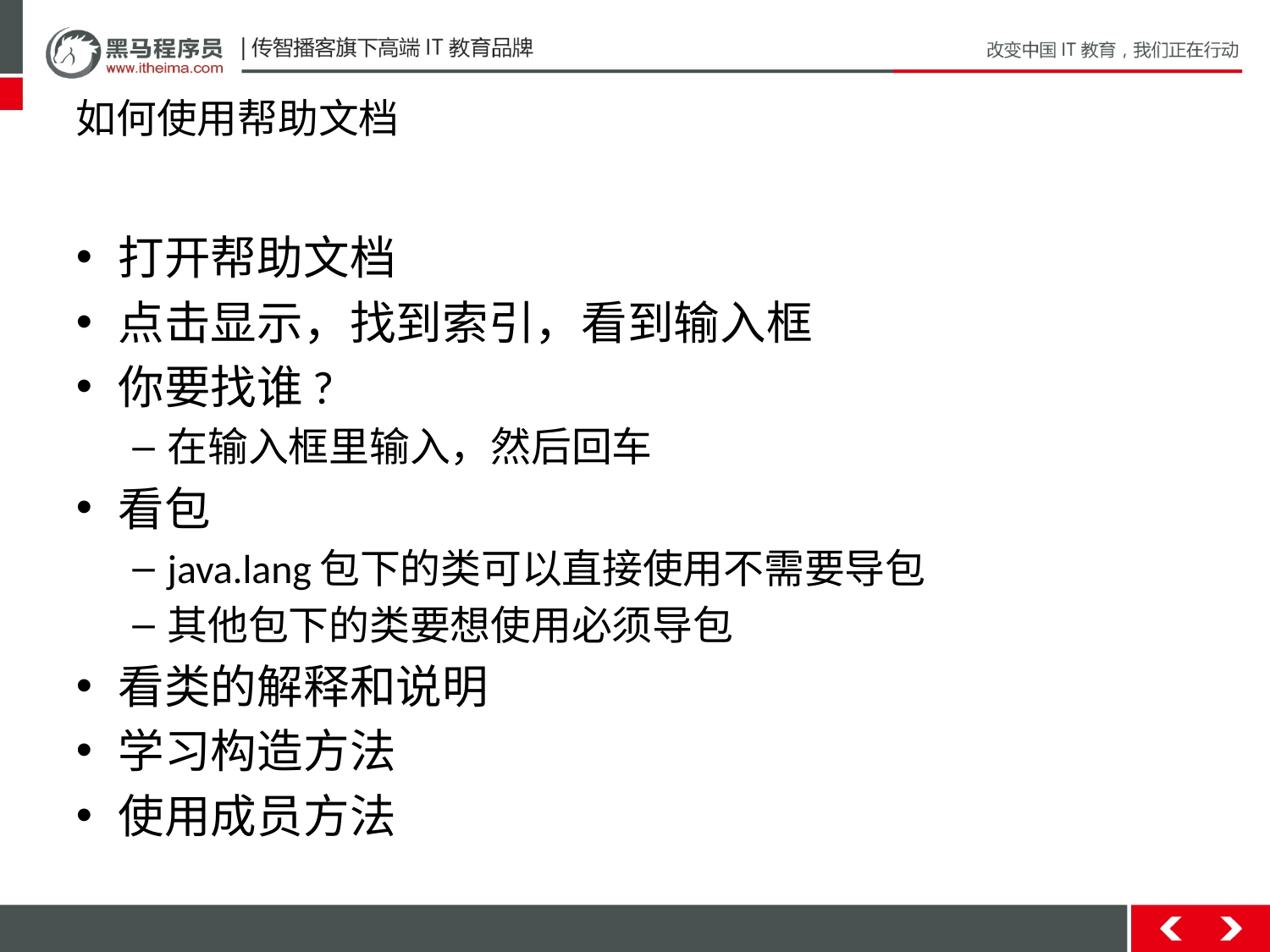

# 如何使用帮助文档
打开帮助文档
点击显示，找到索引，看到输入框
你要找谁?
在输入框里输入，然后回车
看包
java.lang包下的类可以直接使用不需要导包
其他包下的类要想使用必须导包
看类的解释和说明
学习构造方法
使用成员方法